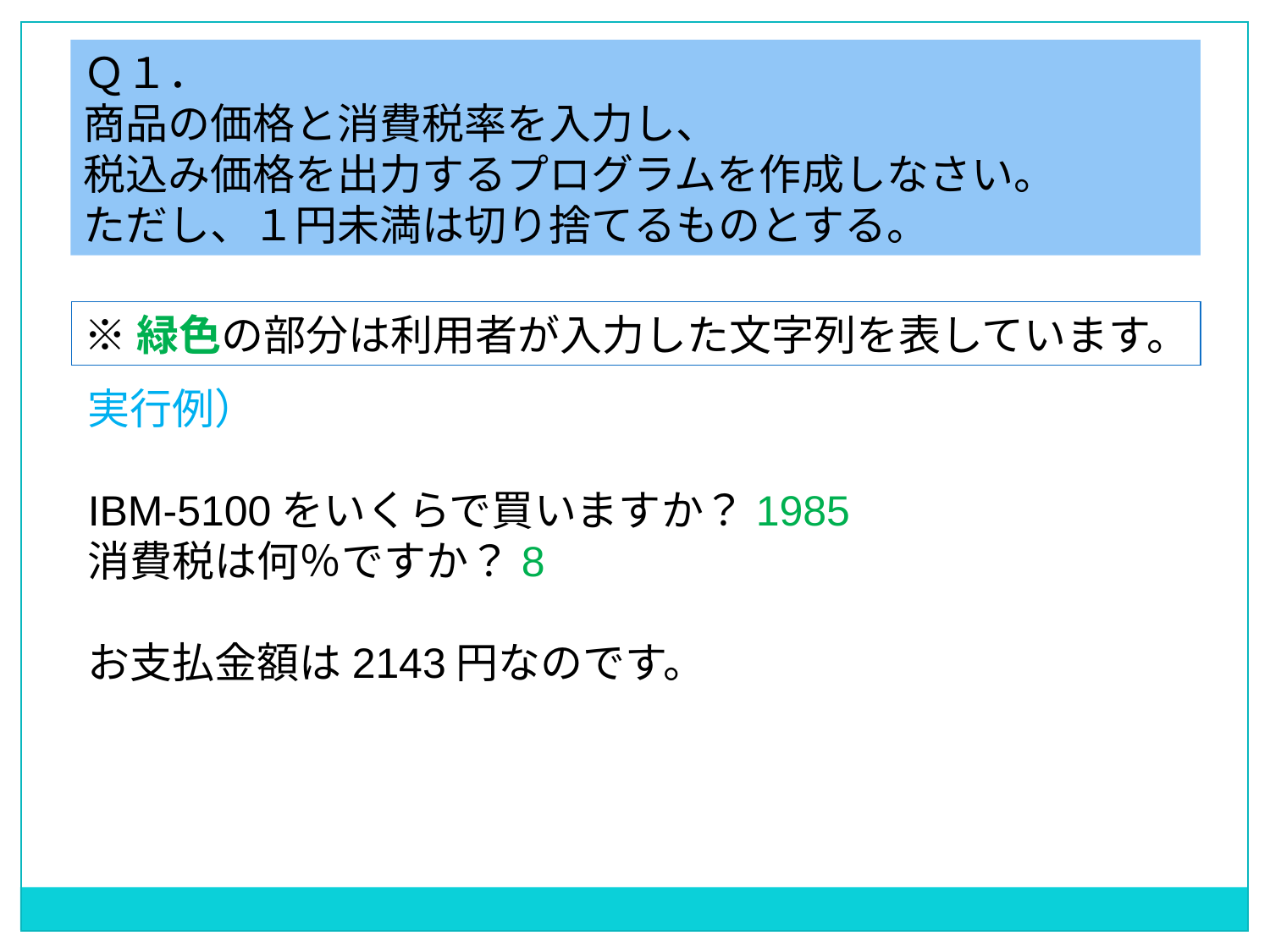

Ｑ１．
商品の価格と消費税率を入力し、
税込み価格を出力するプログラムを作成しなさい。
ただし、１円未満は切り捨てるものとする。
※緑色の部分は利用者が入力した文字列を表しています。
実行例）

IBM-5100をいくらで買いますか？1985
消費税は何％ですか？8

お支払金額は2143円なのです。